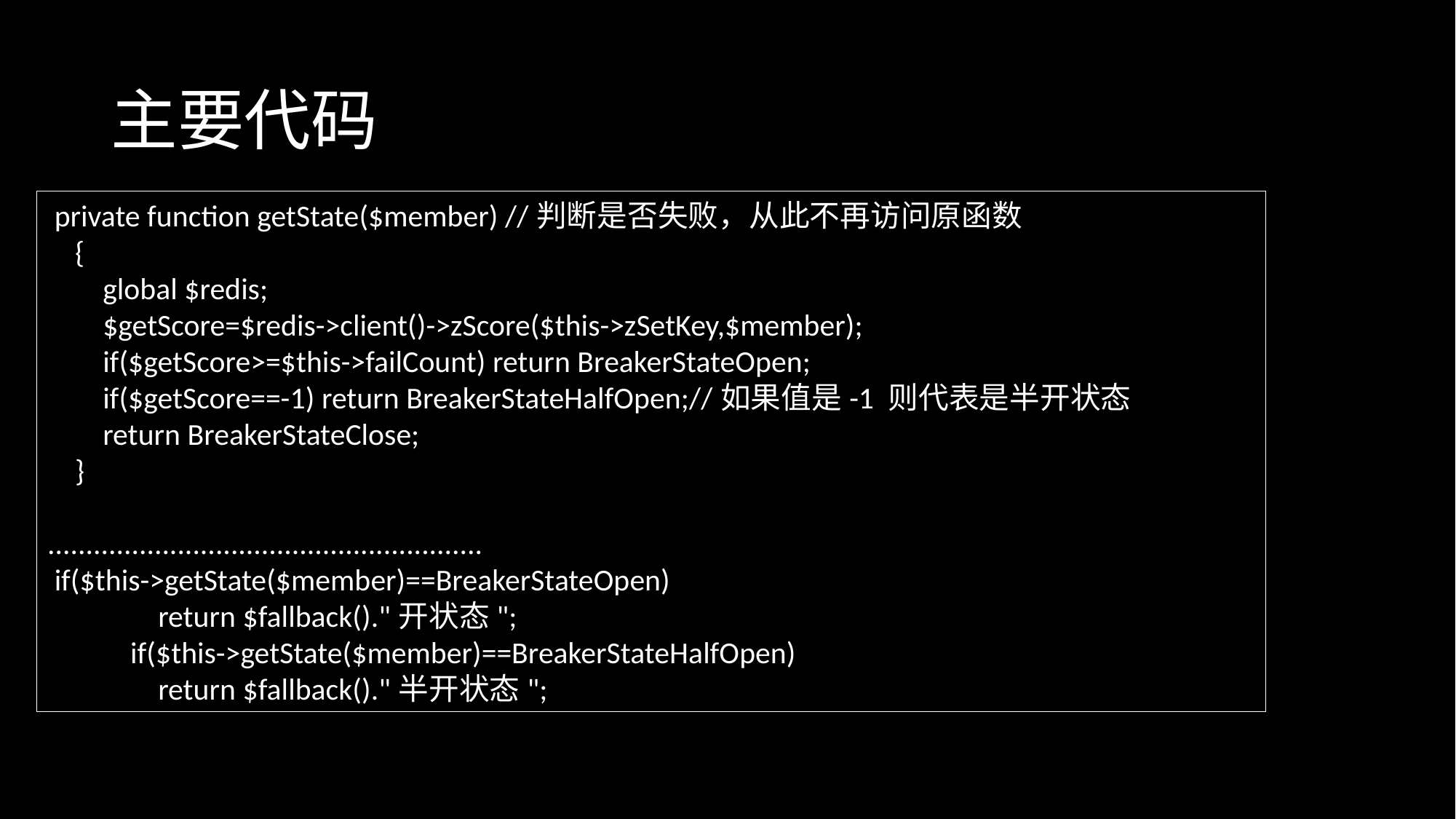

# 主要代码
 private function getState($member) //判断是否失败，从此不再访问原函数
    {
        global $redis;
        $getScore=$redis->client()->zScore($this->zSetKey,$member);
        if($getScore>=$this->failCount) return BreakerStateOpen;
        if($getScore==-1) return BreakerStateHalfOpen;//如果值是-1 则代表是半开状态
        return BreakerStateClose;
    }

.........................................................
 if($this->getState($member)==BreakerStateOpen)
                return $fallback()."开状态";
            if($this->getState($member)==BreakerStateHalfOpen)
                return $fallback()."半开状态";